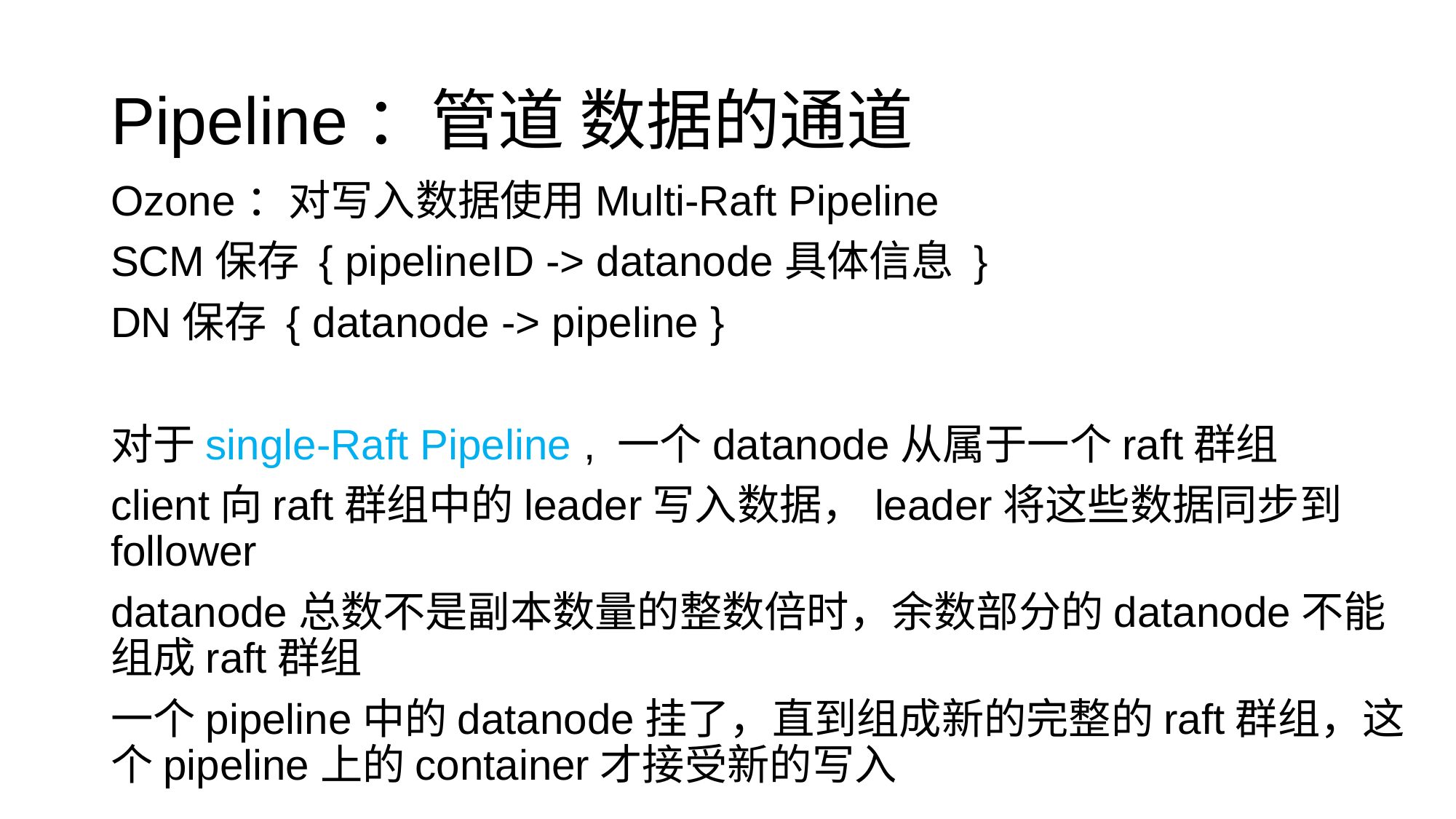

# Pipeline：管道 数据的通道
Ozone：对写入数据使用Multi-Raft Pipeline
SCM保存 { pipelineID -> datanode具体信息 }
DN保存 { datanode -> pipeline }

对于single-Raft Pipeline , 一个datanode从属于一个raft群组
client向raft群组中的leader写入数据，leader将这些数据同步到follower
datanode总数不是副本数量的整数倍时，余数部分的datanode不能组成raft群组
一个pipeline中的datanode挂了，直到组成新的完整的raft群组，这个pipeline上的container才接受新的写入